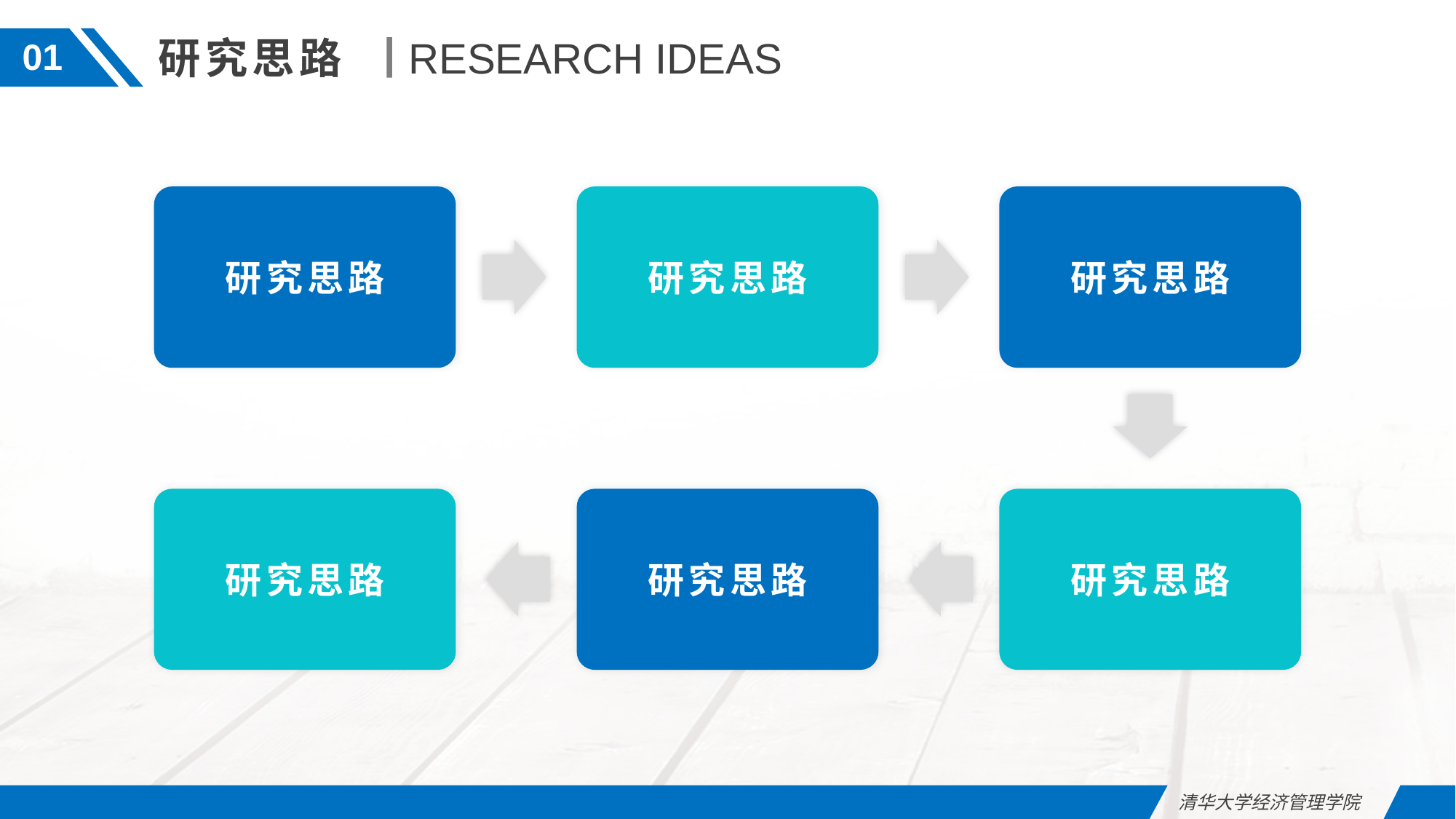

研究思路
RESEARCH IDEAS

01

研究思路
研究思路
研究思路

研究思路
研究思路
研究思路

清华大学经济管理学院